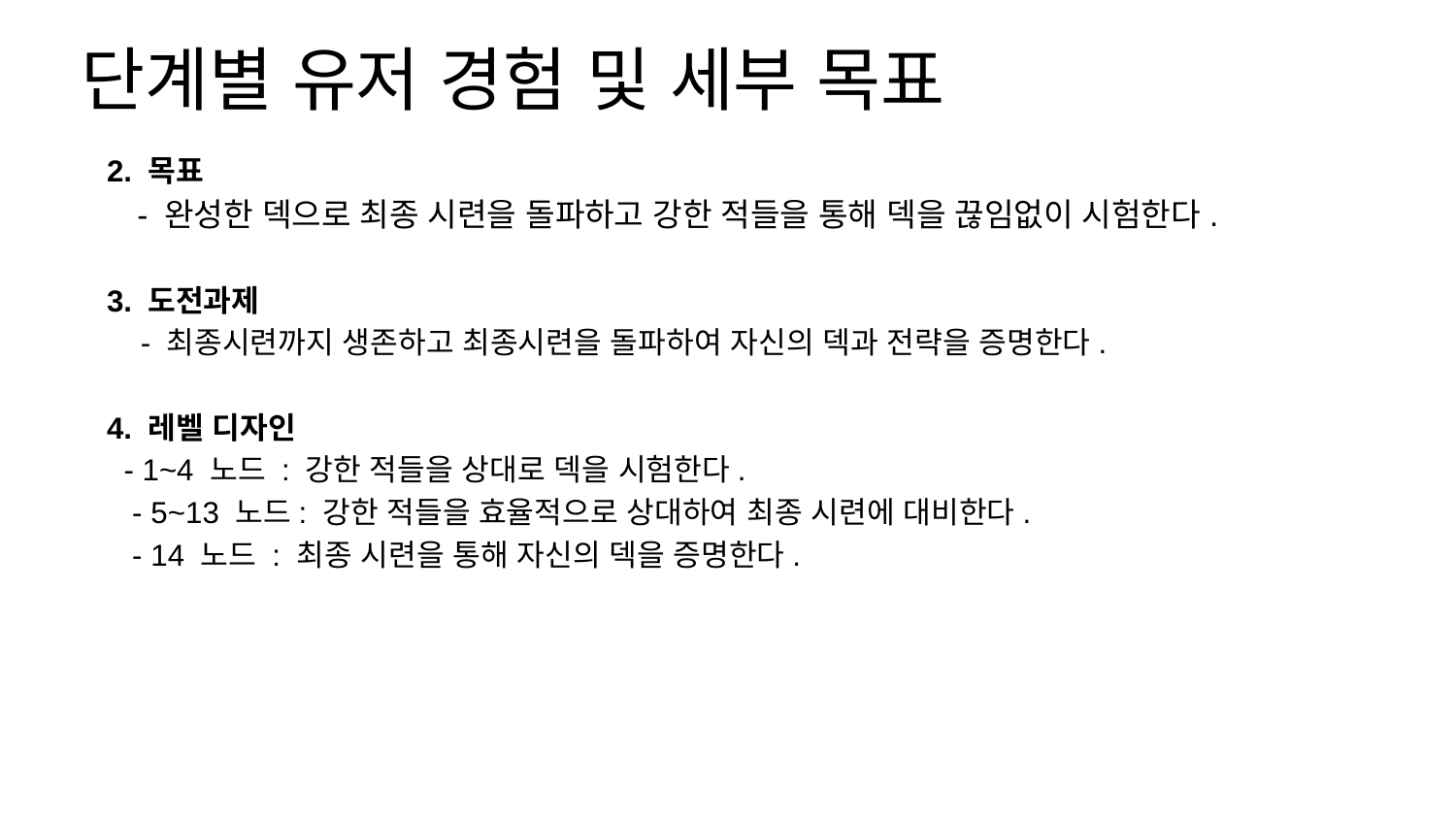

단계별 유저 경험 및 세부 목표
       2. 목표
          - 완성한 덱으로 최종 시련을 돌파하고 강한 적들을 통해 덱을 끊임없이 시험한다.

       3. 도전과제
           - 최종시련까지 생존하고 최종시련을 돌파하여 자신의 덱과 전략을 증명한다.

       4. 레벨 디자인
         - 1~4 노드 : 강한 적들을 상대로 덱을 시험한다.
          - 5~13 노드: 강한 적들을 효율적으로 상대하여 최종 시련에 대비한다.
          - 14 노드 : 최종 시련을 통해 자신의 덱을 증명한다.